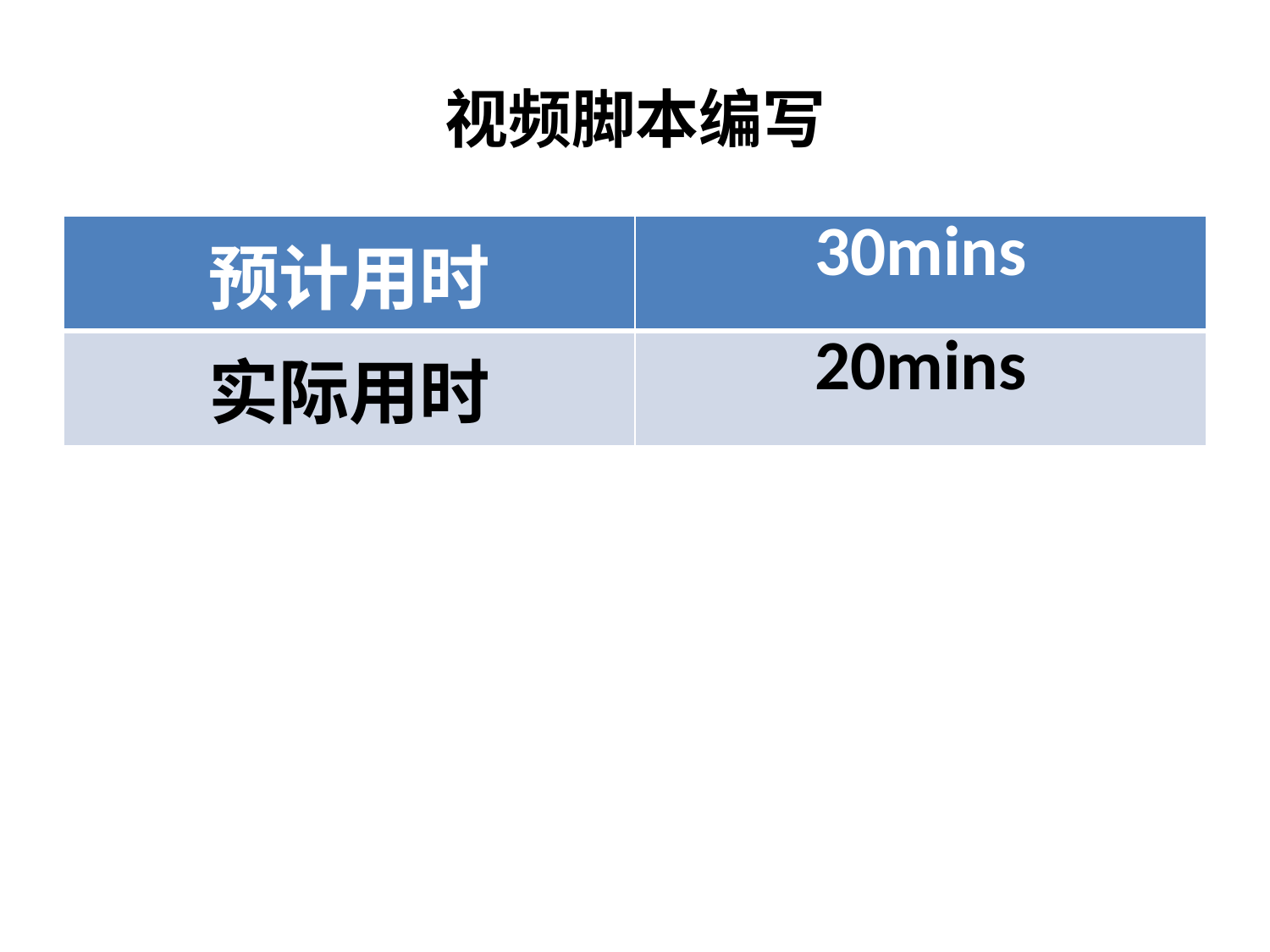

# 视频脚本编写
| 预计用时 | 30mins |
| --- | --- |
| 实际用时 | 20mins |